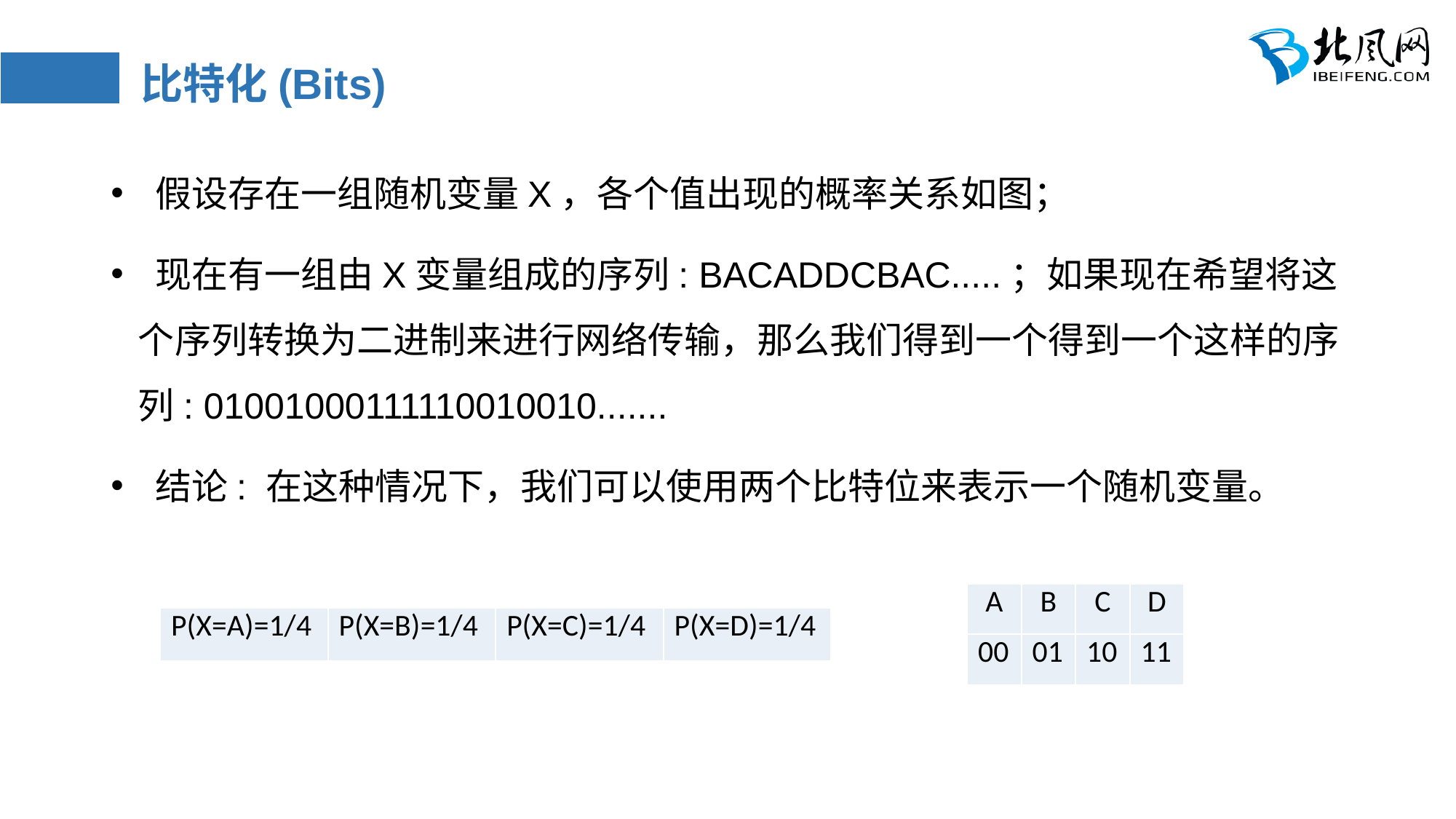

# 比特化(Bits)
 假设存在一组随机变量X，各个值出现的概率关系如图；
 现在有一组由X变量组成的序列: BACADDCBAC.....；如果现在希望将这个序列转换为二进制来进行网络传输，那么我们得到一个得到一个这样的序列: 01001000111110010010.......
 结论: 在这种情况下，我们可以使用两个比特位来表示一个随机变量。
| A | B | C | D |
| --- | --- | --- | --- |
| 00 | 01 | 10 | 11 |
| P(X=A)=1/4 | P(X=B)=1/4 | P(X=C)=1/4 | P(X=D)=1/4 |
| --- | --- | --- | --- |